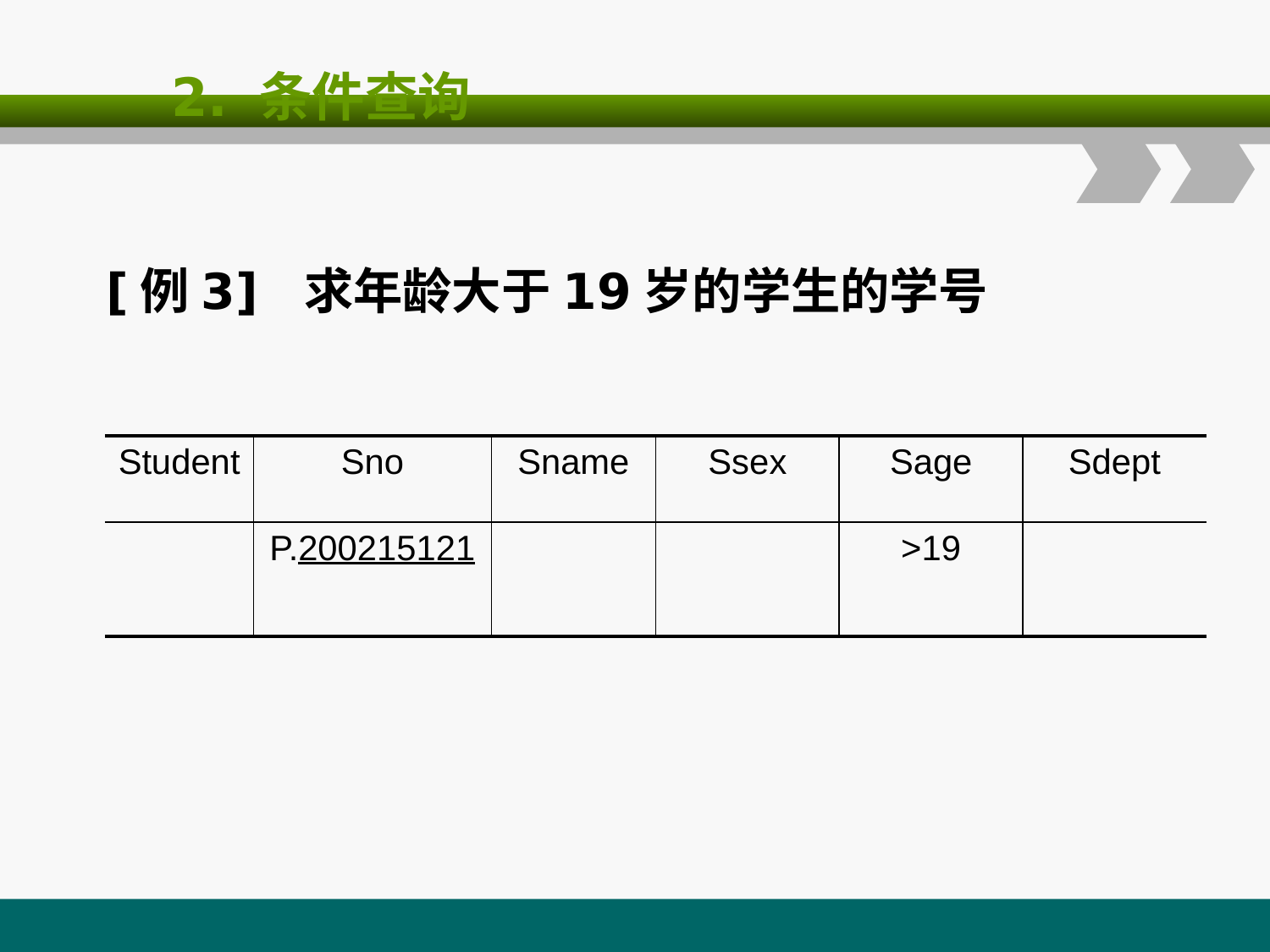

# 2. 条件查询
  [例3]  求年龄大于19岁的学生的学号

| Student | Sno | Sname | Ssex | Sage | Sdept |
| --- | --- | --- | --- | --- | --- |
|  | P.200215121 |  |  | >19 |  |